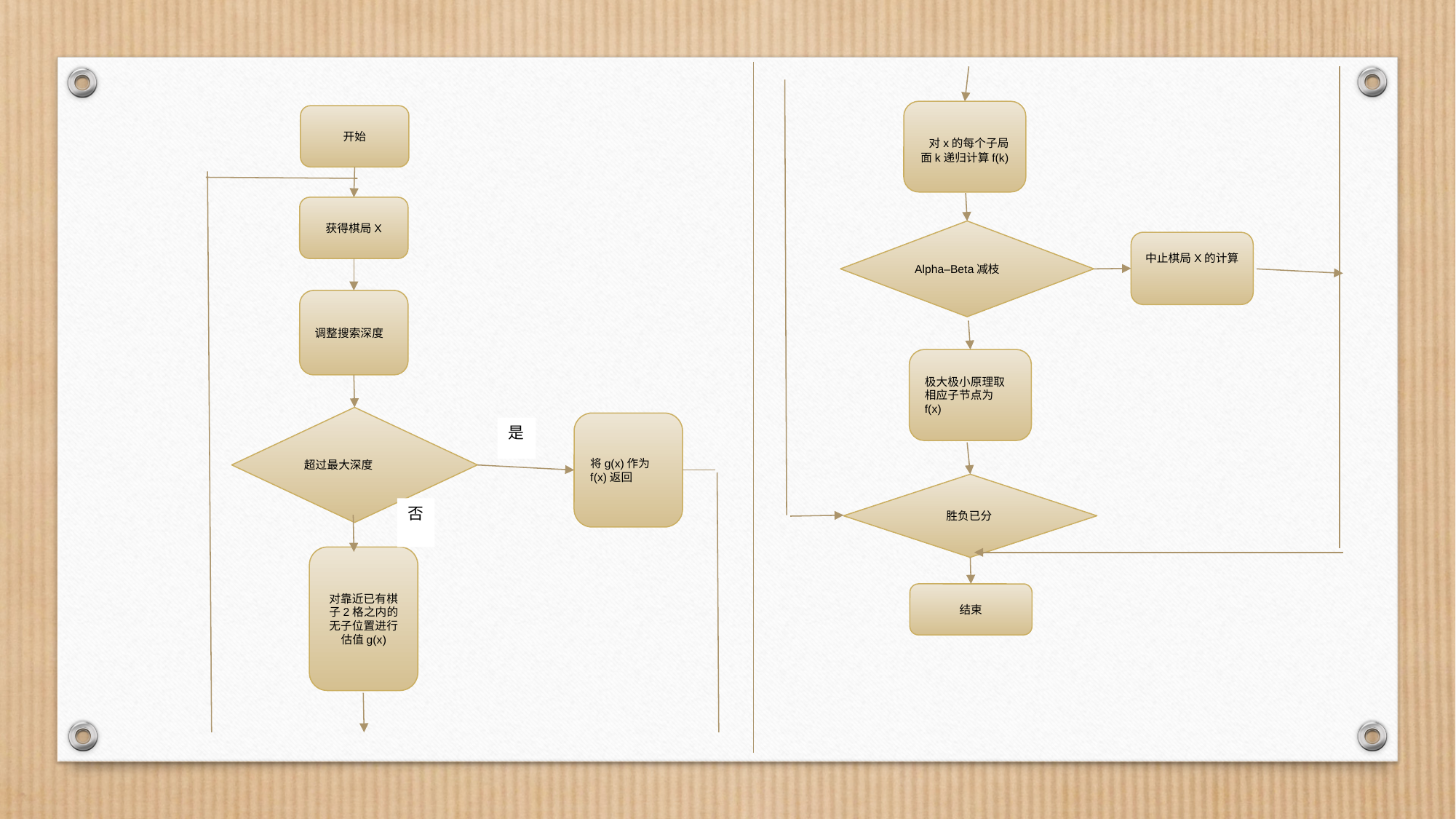

对x的每个子局面k递归计算f(k)
Alpha–Beta减枝
中止棋局X的计算
极大极小原理取相应子节点为f(x)
胜负已分
结束

开始
获得棋局X
调整搜索深度
超过最大深度
将g(x)作为f(x)返回
是
否
对靠近已有棋子2格之内的无子位置进行估值g(x)